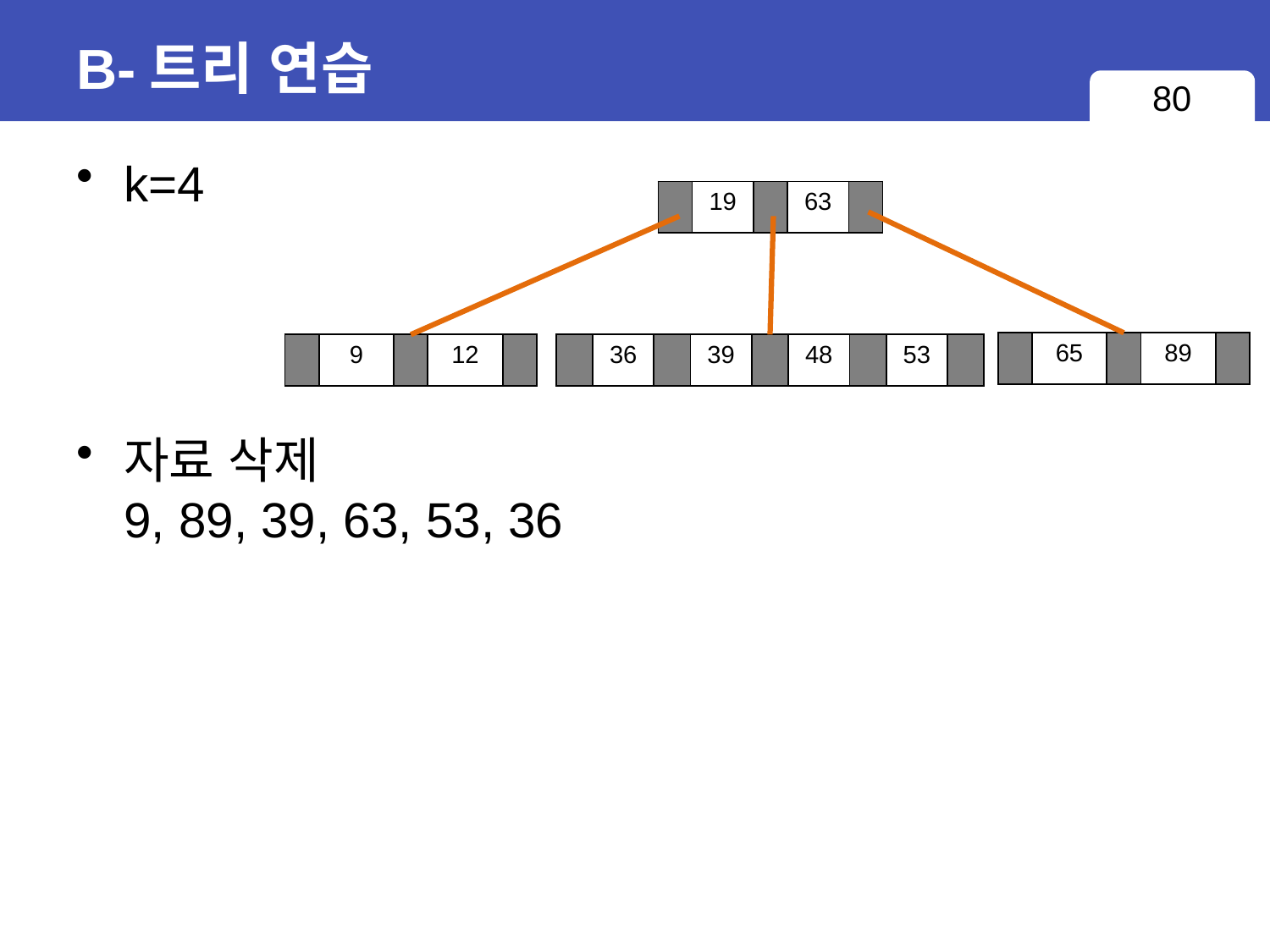

# B-트리 연습
80
k=4

자료 삭제
9, 89, 39, 63, 53, 36
|  | 19 |  | 63 |  |
| --- | --- | --- | --- | --- |
|  | 65 |  | 89 |  |
| --- | --- | --- | --- | --- |
|  | 9 |  | 12 |  |
| --- | --- | --- | --- | --- |
|  | 36 |  | 39 |  | 48 |  | 53 |  |
| --- | --- | --- | --- | --- | --- | --- | --- | --- |